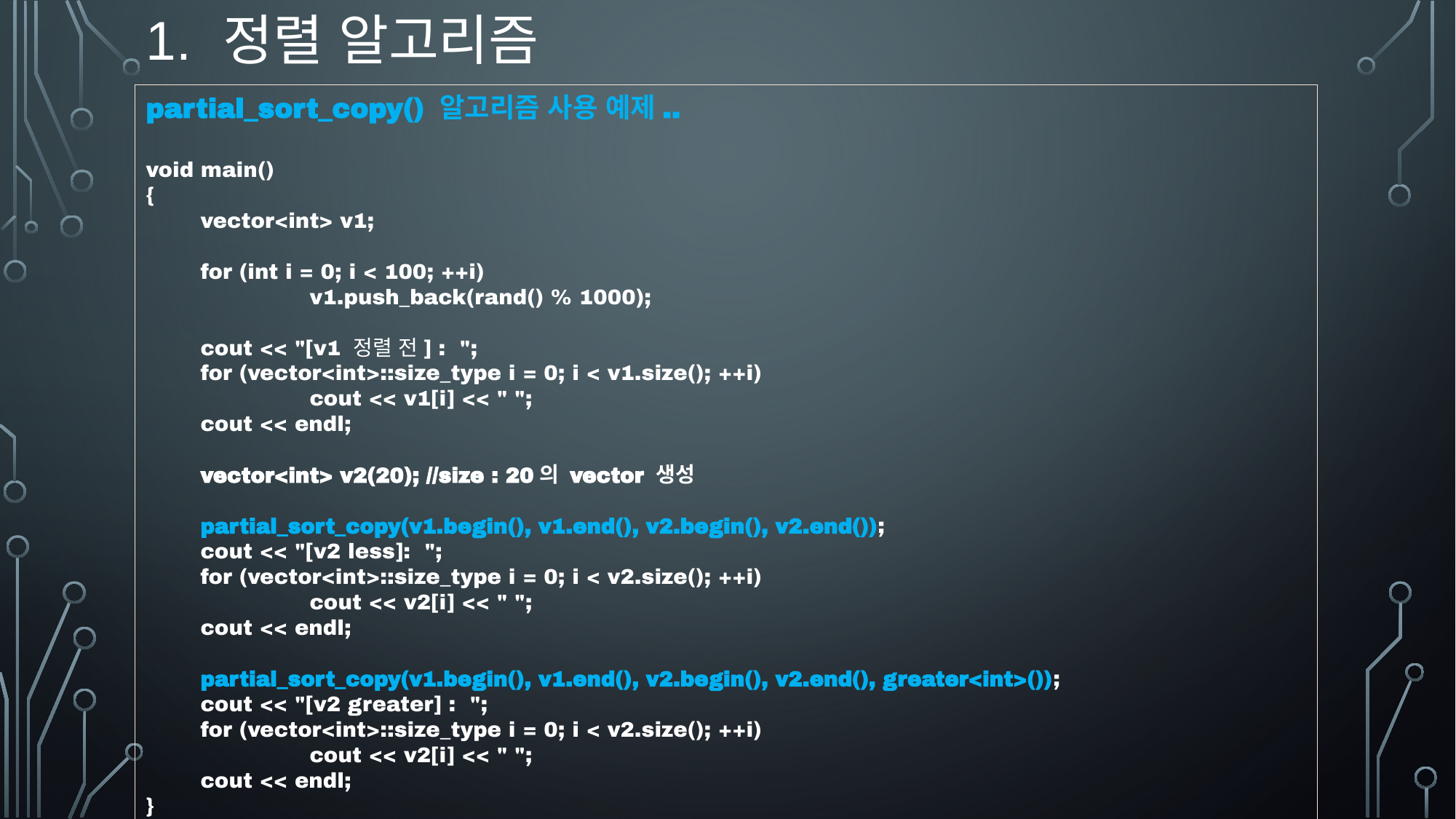

# 1. 정렬 알고리즘
partial_sort_copy() 알고리즘 사용 예제..

void main()
{
vector<int> v1;

for (int i = 0; i < 100; ++i)
	v1.push_back(rand() % 1000);

cout << "[v1 정렬 전] :  ";
for (vector<int>::size_type i = 0; i < v1.size(); ++i)
	cout << v1[i] << " ";
cout << endl;

vector<int> v2(20); //size : 20의 vector 생성

partial_sort_copy(v1.begin(), v1.end(), v2.begin(), v2.end());
cout << "[v2 less]:  ";
for (vector<int>::size_type i = 0; i < v2.size(); ++i)
	cout << v2[i] << " ";
cout << endl;

partial_sort_copy(v1.begin(), v1.end(), v2.begin(), v2.end(), greater<int>());
cout << "[v2 greater] :  ";
for (vector<int>::size_type i = 0; i < v2.size(); ++i)
	cout << v2[i] << " ";
cout << endl;
}